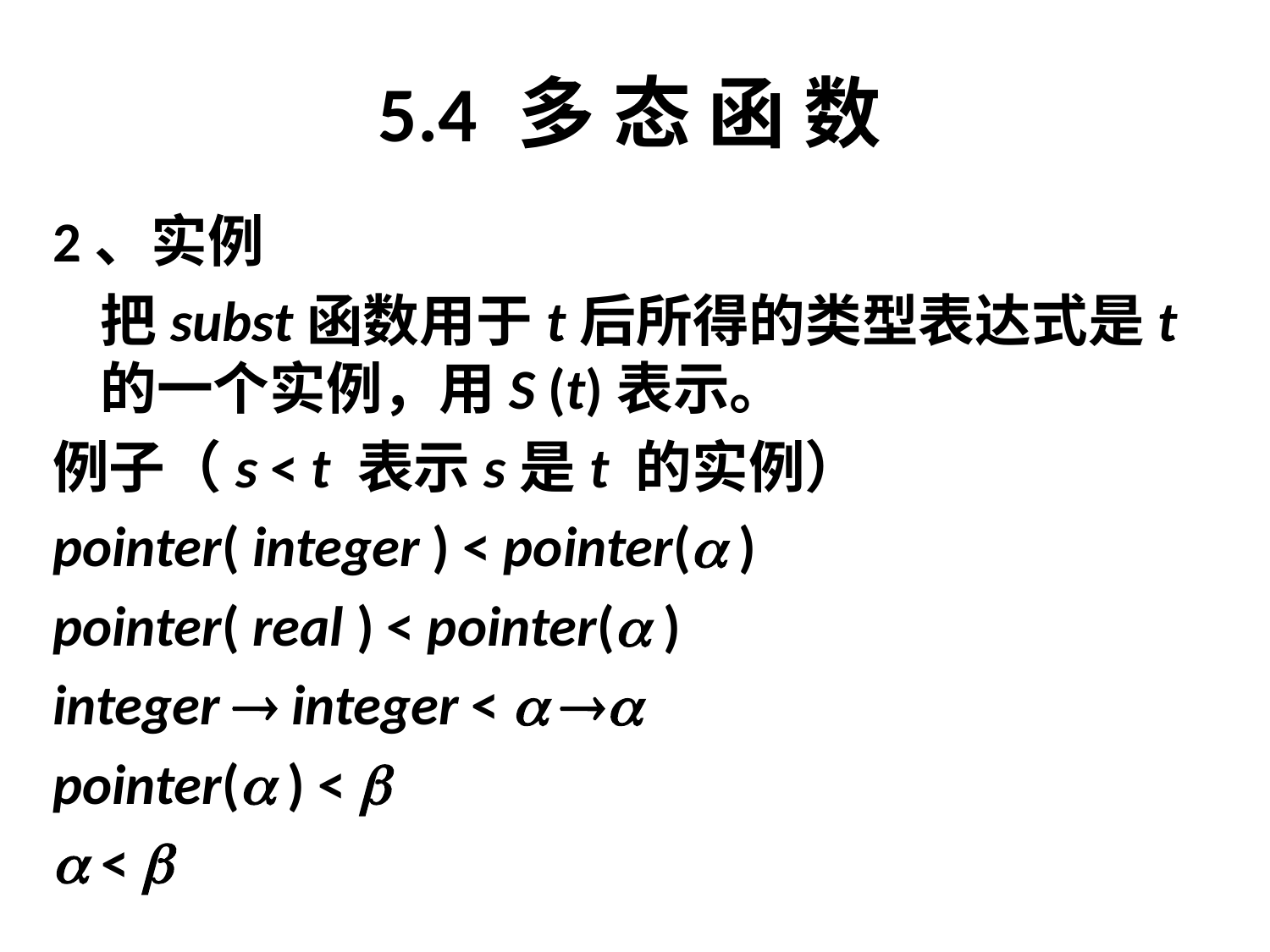

# 5.4 多 态 函 数
2、实例
	把subst函数用于t后所得的类型表达式是t的一个实例，用S (t)表示。
例子（s < t 表示s是t 的实例）
pointer( integer ) < pointer(α )
pointer( real ) < pointer(α )
integer → integer < α →α
pointer(α ) < β
α < β